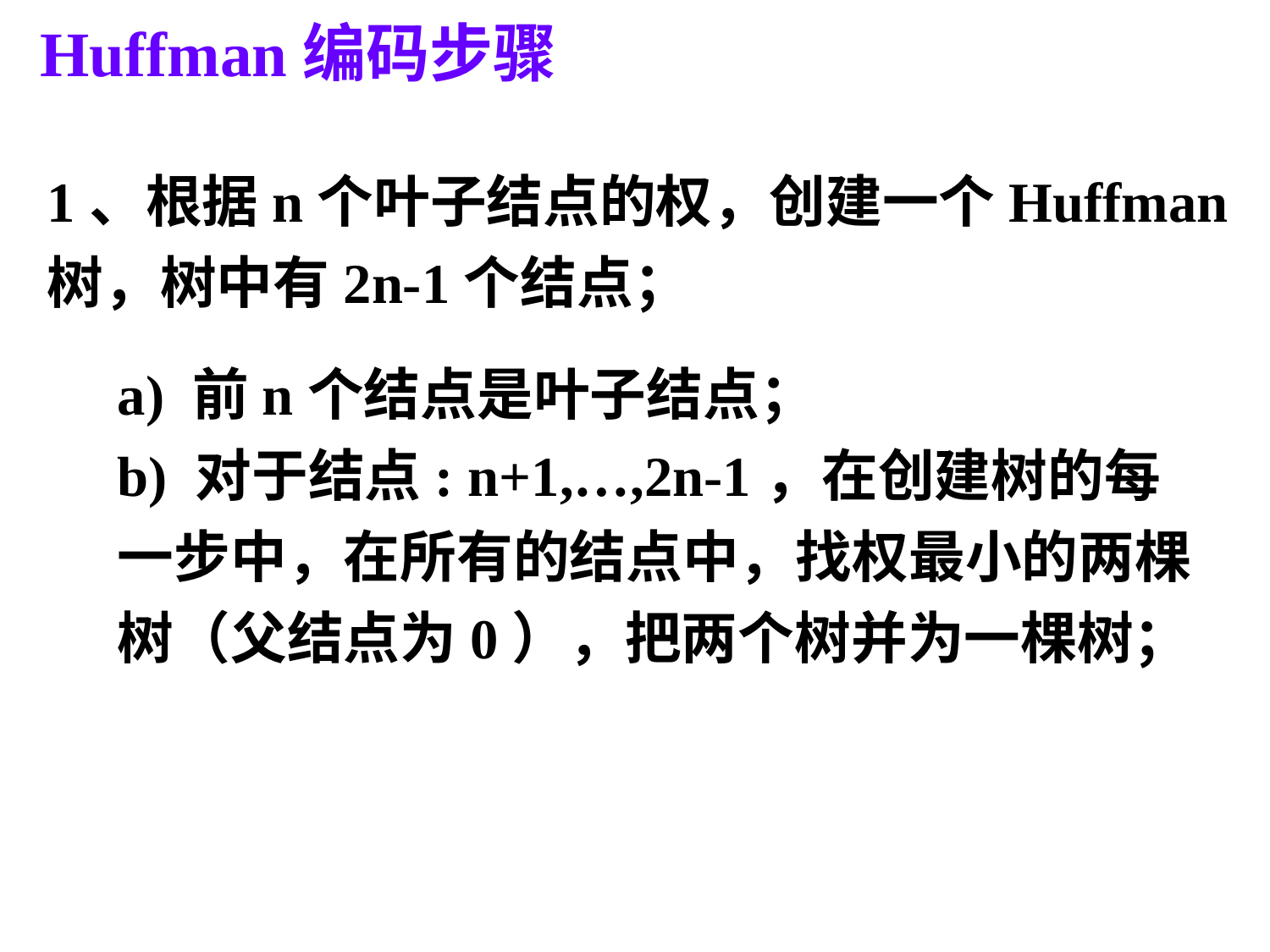

Huffman编码步骤
1、根据n个叶子结点的权，创建一个Huffman树，树中有2n-1个结点；
a) 前n个结点是叶子结点；
b) 对于结点: n+1,…,2n-1，在创建树的每一步中，在所有的结点中，找权最小的两棵树（父结点为0），把两个树并为一棵树；